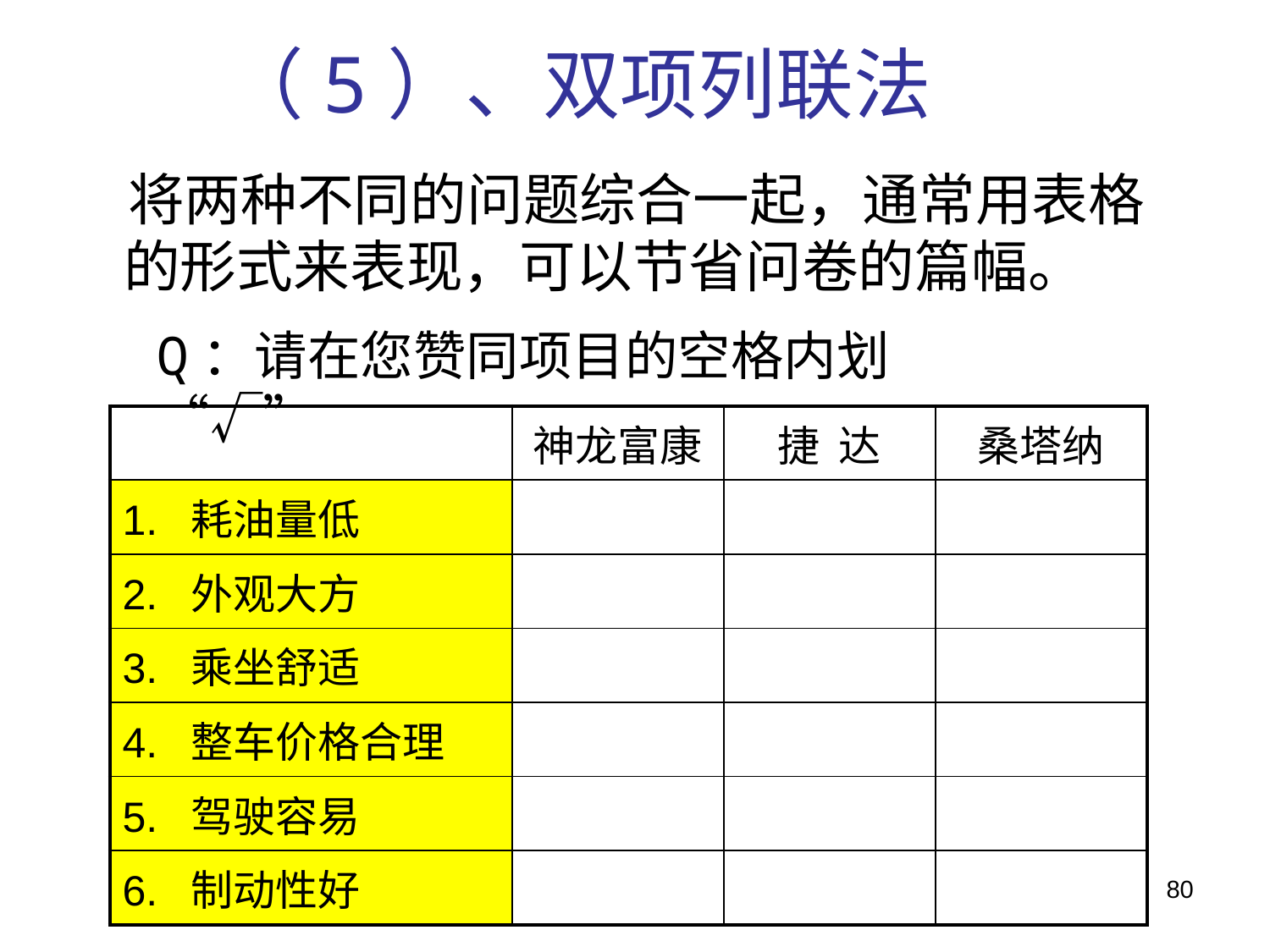

# （5）、双项列联法
   将两种不同的问题综合一起，通常用表格
的形式来表现，可以节省问卷的篇幅。
Q：请在您赞同项目的空格内划“√”
|  | 神龙富康 | 捷 达 | 桑塔纳 |
| --- | --- | --- | --- |
| 1.  耗油量低 |  |  |  |
| 2.  外观大方 |  |  |  |
| 3.  乘坐舒适 |  |  |  |
| 4.  整车价格合理 |  |  |  |
| 5.  驾驶容易 |  |  |  |
| 6.  制动性好 |  |  |  |
80